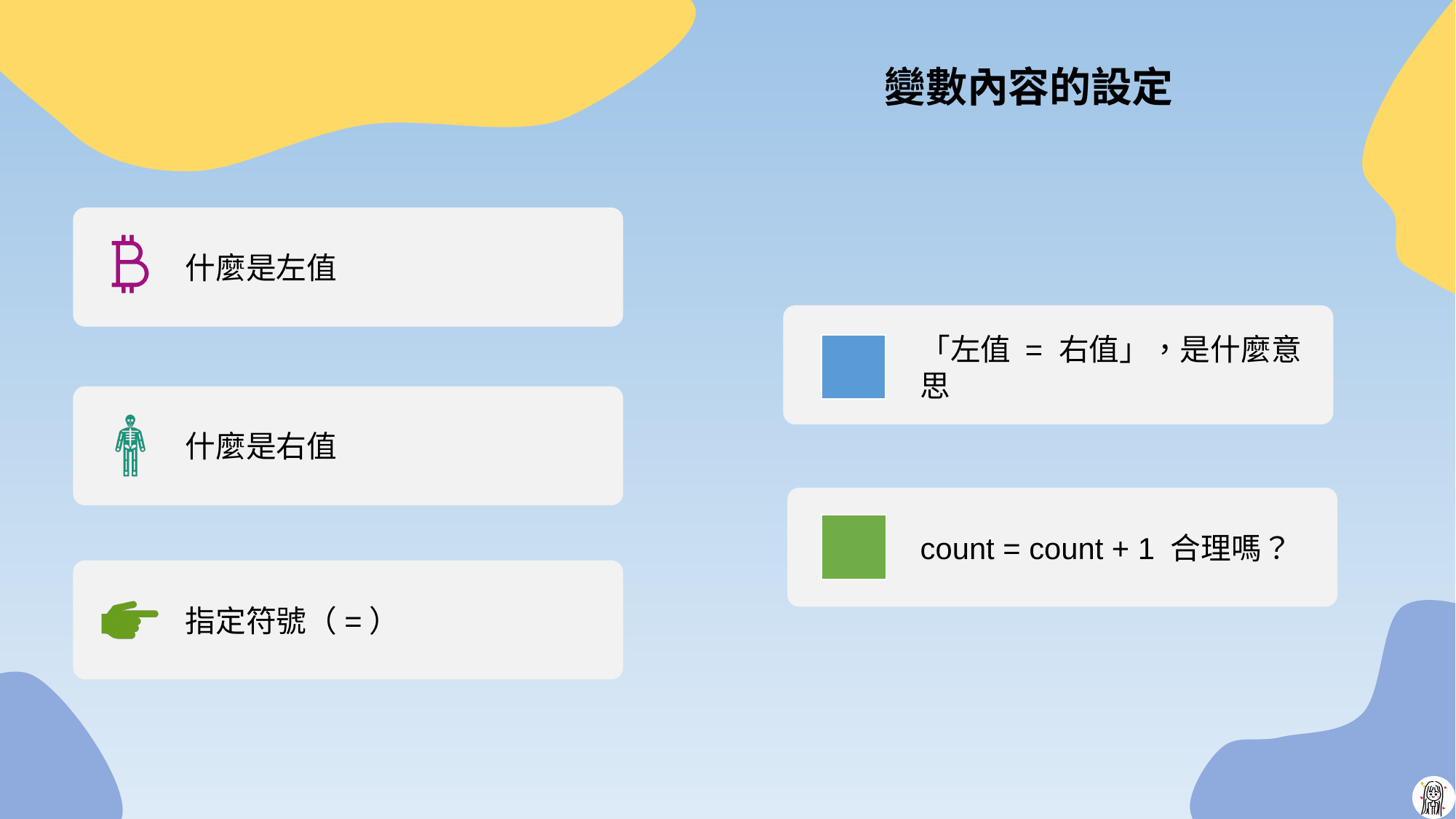

# 變數內容的設定

什麼是左值

「左值 = 右值」，是什麼意思

什麼是右值
count = count + 1 合理嗎？

指定符號（=）

12